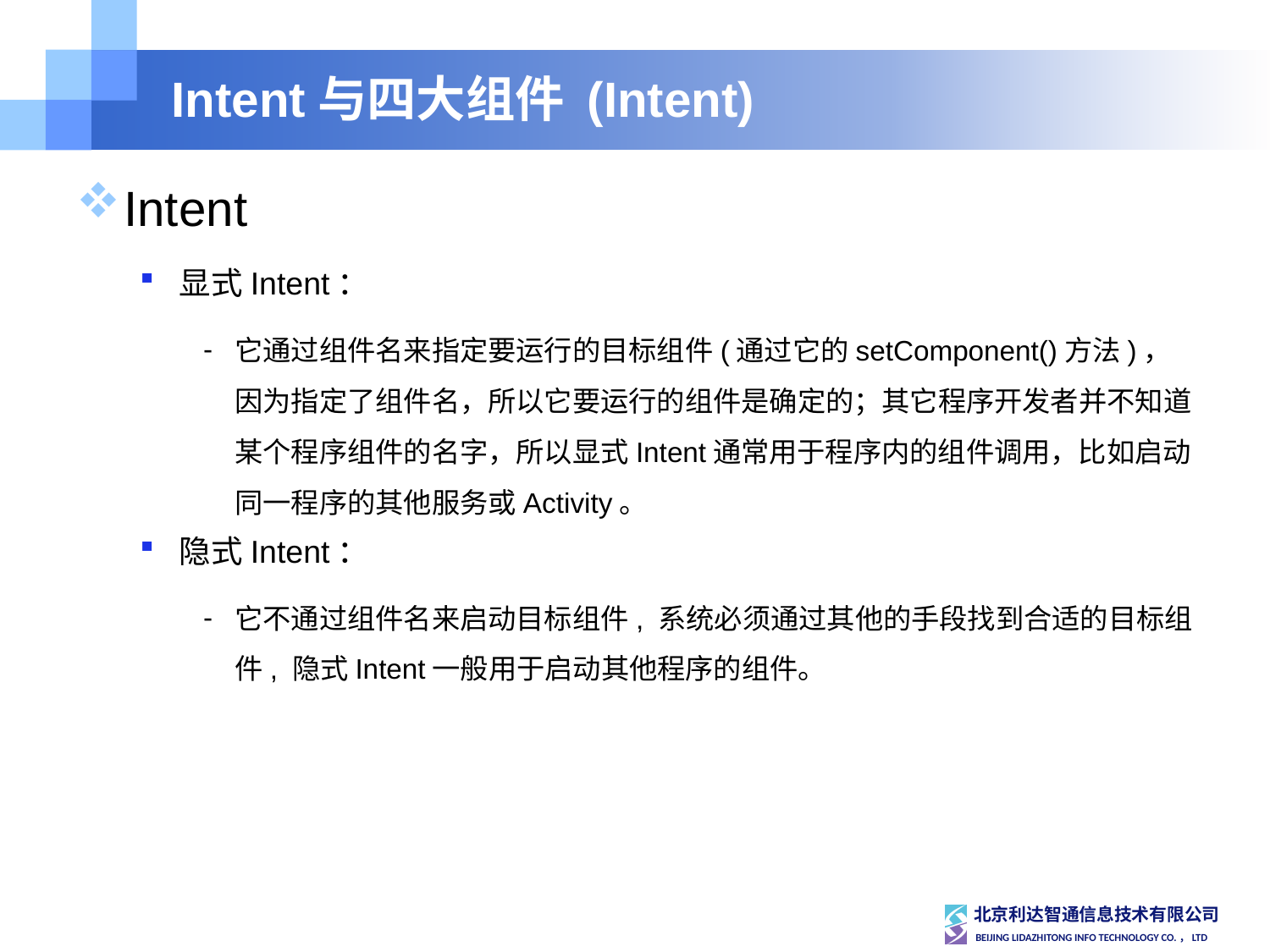

# Intent与四大组件 (Intent)
Intent
显式Intent：
它通过组件名来指定要运行的目标组件(通过它的setComponent()方法)，因为指定了组件名，所以它要运行的组件是确定的；其它程序开发者并不知道某个程序组件的名字，所以显式Intent通常用于程序内的组件调用，比如启动同一程序的其他服务或Activity。
隐式Intent：
它不通过组件名来启动目标组件, 系统必须通过其他的手段找到合适的目标组件, 隐式Intent一般用于启动其他程序的组件。